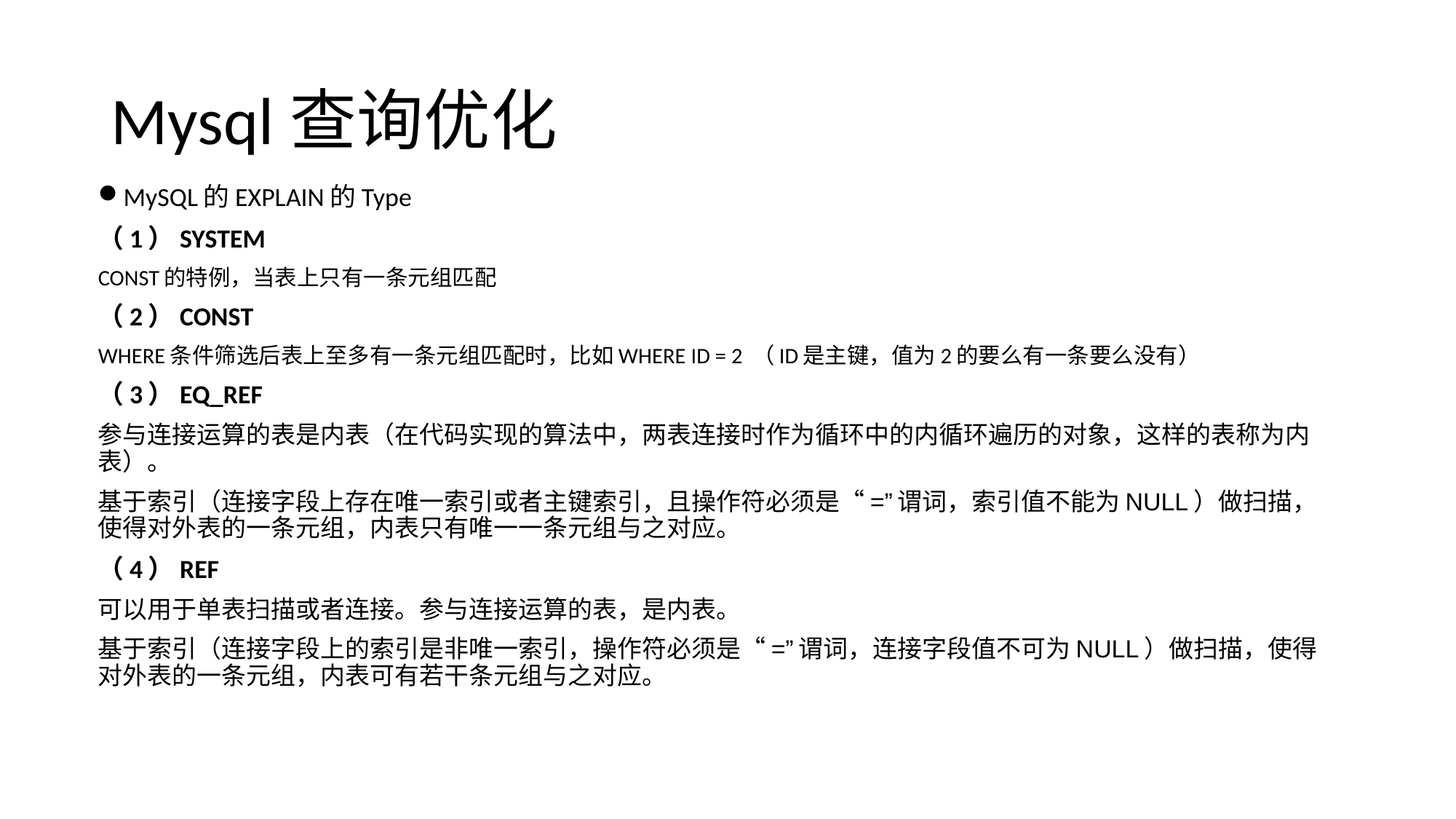

# Mysql查询优化
MySQL的EXPLAIN的Type
（1）SYSTEM
CONST的特例，当表上只有一条元组匹配
（2）CONST
WHERE条件筛选后表上至多有一条元组匹配时，比如WHERE ID = 2 （ID是主键，值为2的要么有一条要么没有）
（3）EQ_REF
参与连接运算的表是内表（在代码实现的算法中，两表连接时作为循环中的内循环遍历的对象，这样的表称为内表）。
基于索引（连接字段上存在唯一索引或者主键索引，且操作符必须是“=”谓词，索引值不能为NULL）做扫描，使得对外表的一条元组，内表只有唯一一条元组与之对应。
（4）REF
可以用于单表扫描或者连接。参与连接运算的表，是内表。
基于索引（连接字段上的索引是非唯一索引，操作符必须是“=”谓词，连接字段值不可为NULL）做扫描，使得对外表的一条元组，内表可有若干条元组与之对应。